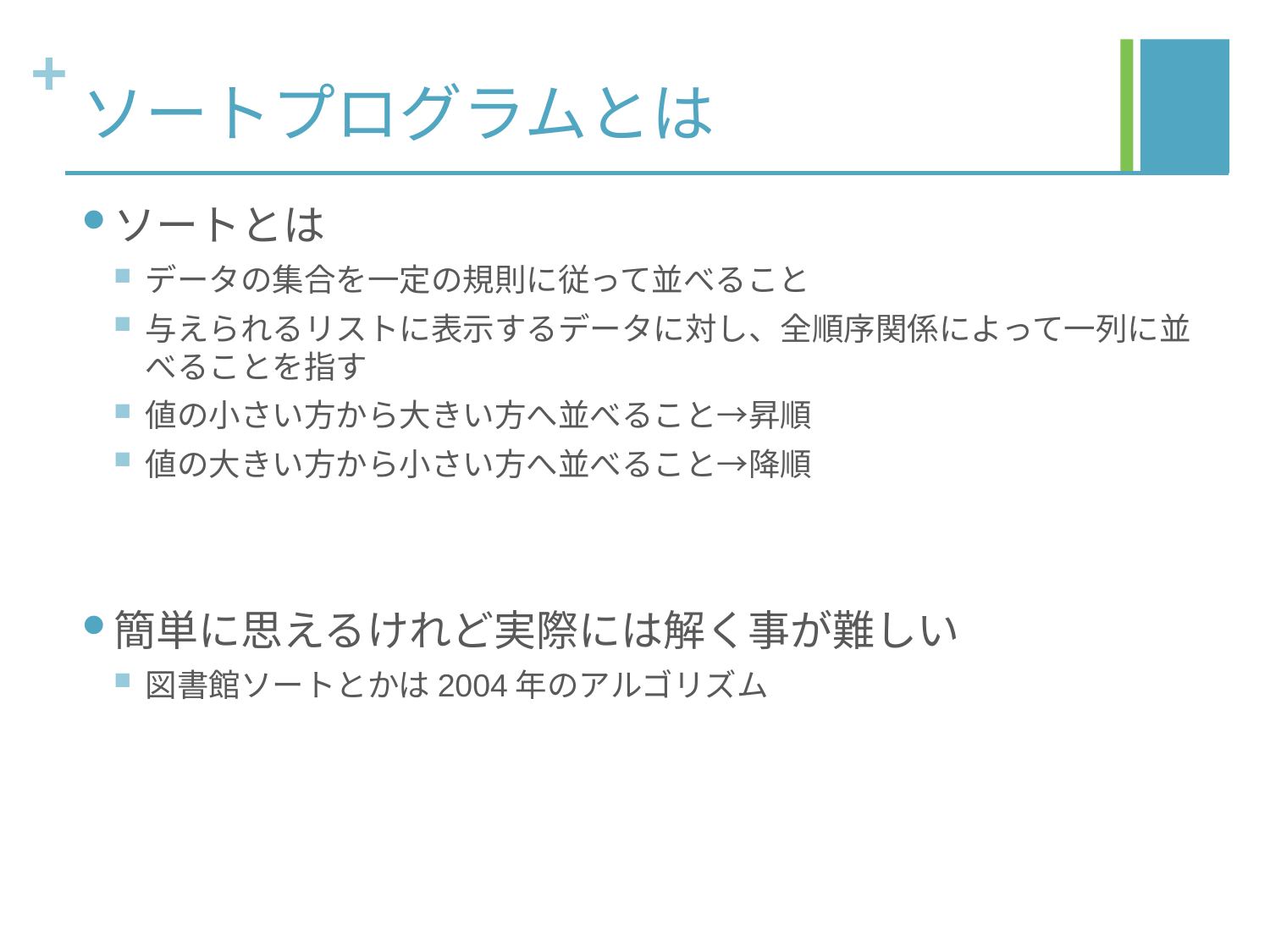

# ソートプログラムとは
ソートとは
データの集合を一定の規則に従って並べること
与えられるリストに表示するデータに対し、全順序関係によって一列に並べることを指す
値の小さい方から大きい方へ並べること→昇順
値の大きい方から小さい方へ並べること→降順

簡単に思えるけれど実際には解く事が難しい
図書館ソートとかは2004年のアルゴリズム